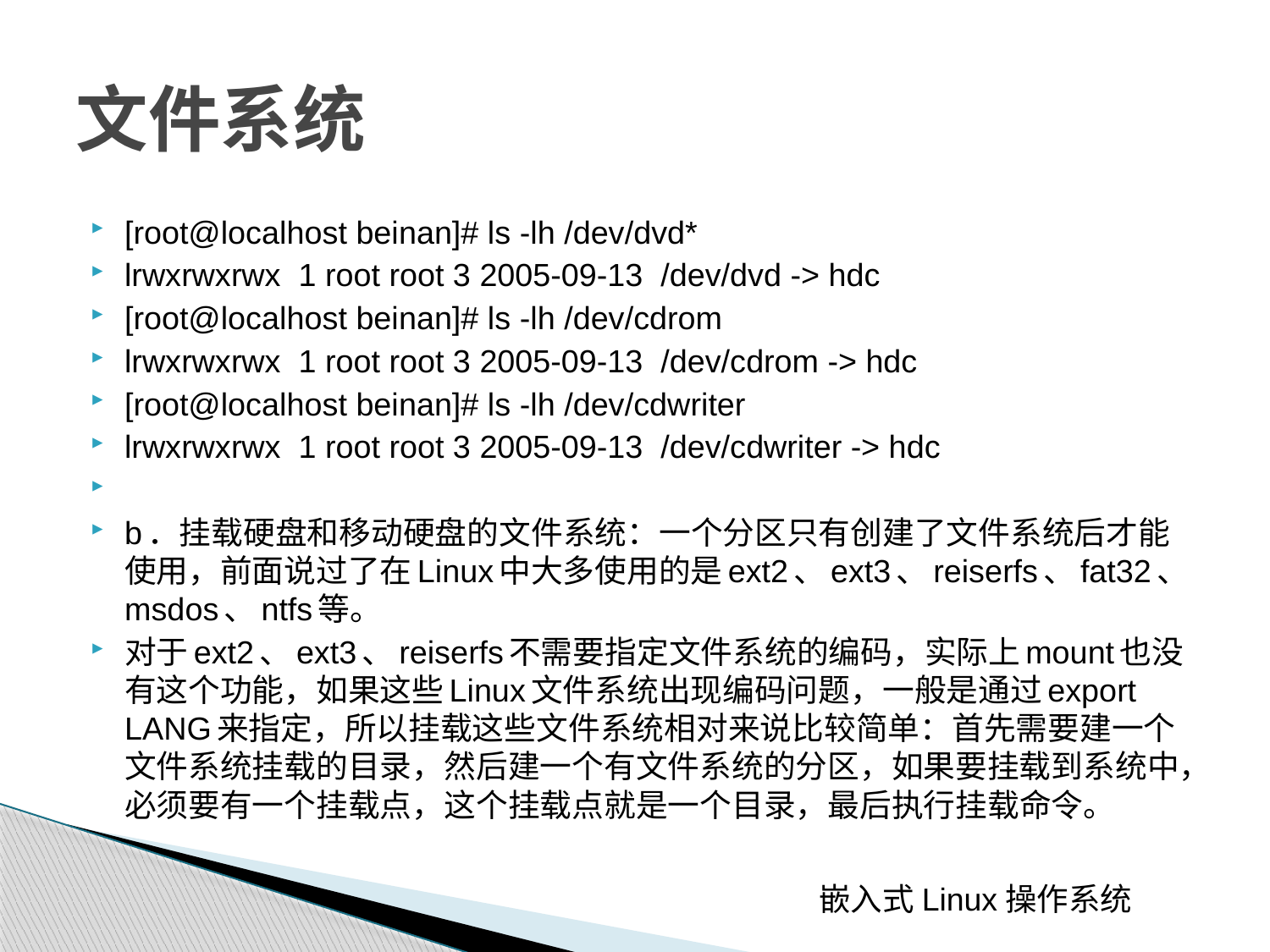

# 文件系统
[root@localhost beinan]# ls -lh /dev/dvd*
lrwxrwxrwx  1 root root 3 2005-09-13  /dev/dvd -> hdc
[root@localhost beinan]# ls -lh /dev/cdrom
lrwxrwxrwx  1 root root 3 2005-09-13  /dev/cdrom -> hdc
[root@localhost beinan]# ls -lh /dev/cdwriter
lrwxrwxrwx  1 root root 3 2005-09-13  /dev/cdwriter -> hdc

b．挂载硬盘和移动硬盘的文件系统：一个分区只有创建了文件系统后才能使用，前面说过了在Linux中大多使用的是ext2、ext3、reiserfs、fat32、msdos、ntfs等。
对于ext2、ext3、reiserfs不需要指定文件系统的编码，实际上mount也没有这个功能，如果这些Linux文件系统出现编码问题，一般是通过export LANG来指定，所以挂载这些文件系统相对来说比较简单：首先需要建一个文件系统挂载的目录，然后建一个有文件系统的分区，如果要挂载到系统中，必须要有一个挂载点，这个挂载点就是一个目录，最后执行挂载命令。

         嵌入式Linux操作系统